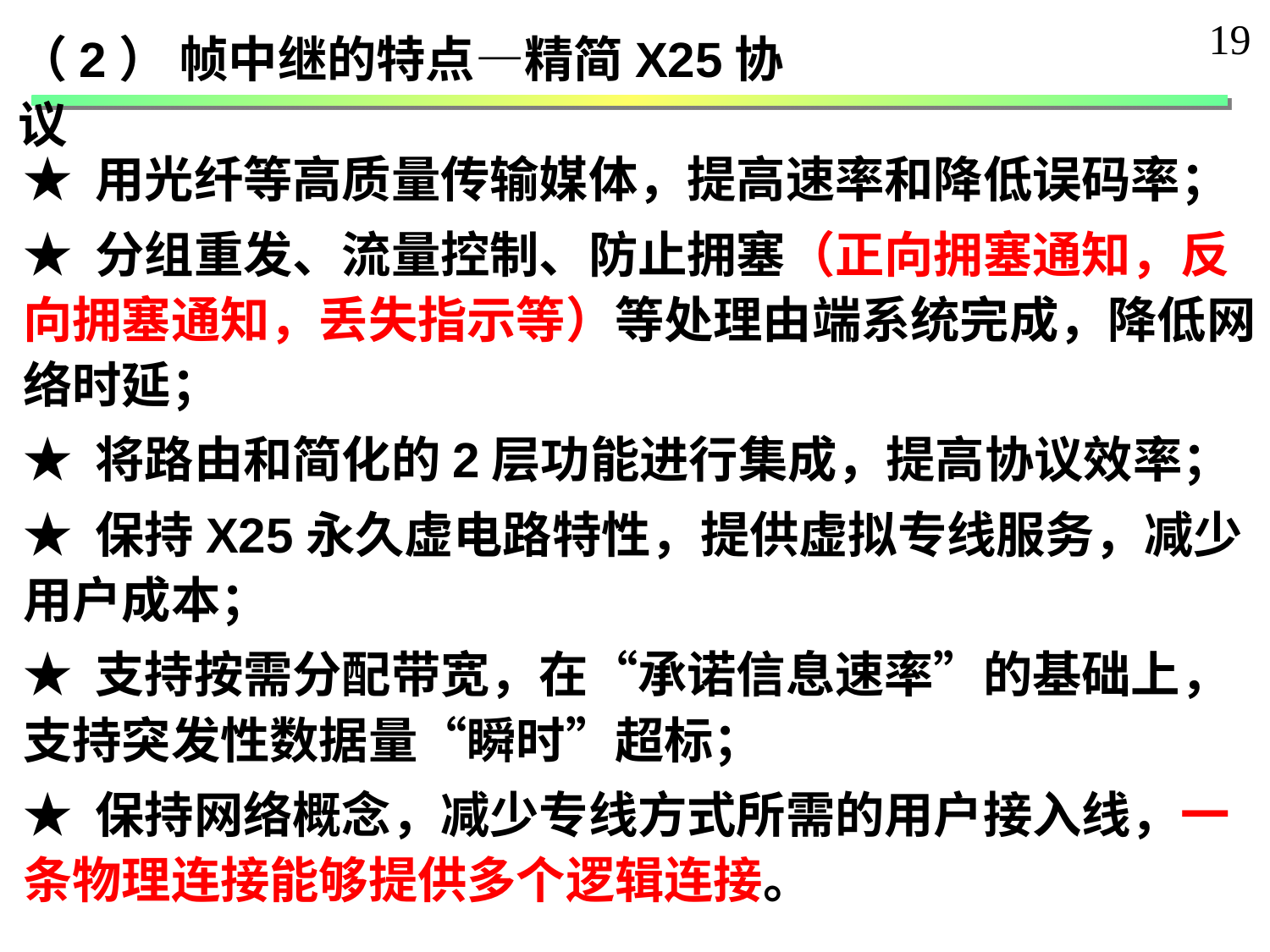

19
（2） 帧中继的特点—精简X25协议

★ 用光纤等高质量传输媒体，提高速率和降低误码率；
★ 分组重发、流量控制、防止拥塞（正向拥塞通知，反向拥塞通知，丢失指示等）等处理由端系统完成，降低网络时延；
★ 将路由和简化的2层功能进行集成，提高协议效率；
★ 保持X25永久虚电路特性，提供虚拟专线服务，减少用户成本；
★ 支持按需分配带宽，在“承诺信息速率”的基础上，支持突发性数据量“瞬时”超标；
★ 保持网络概念，减少专线方式所需的用户接入线，一条物理连接能够提供多个逻辑连接。